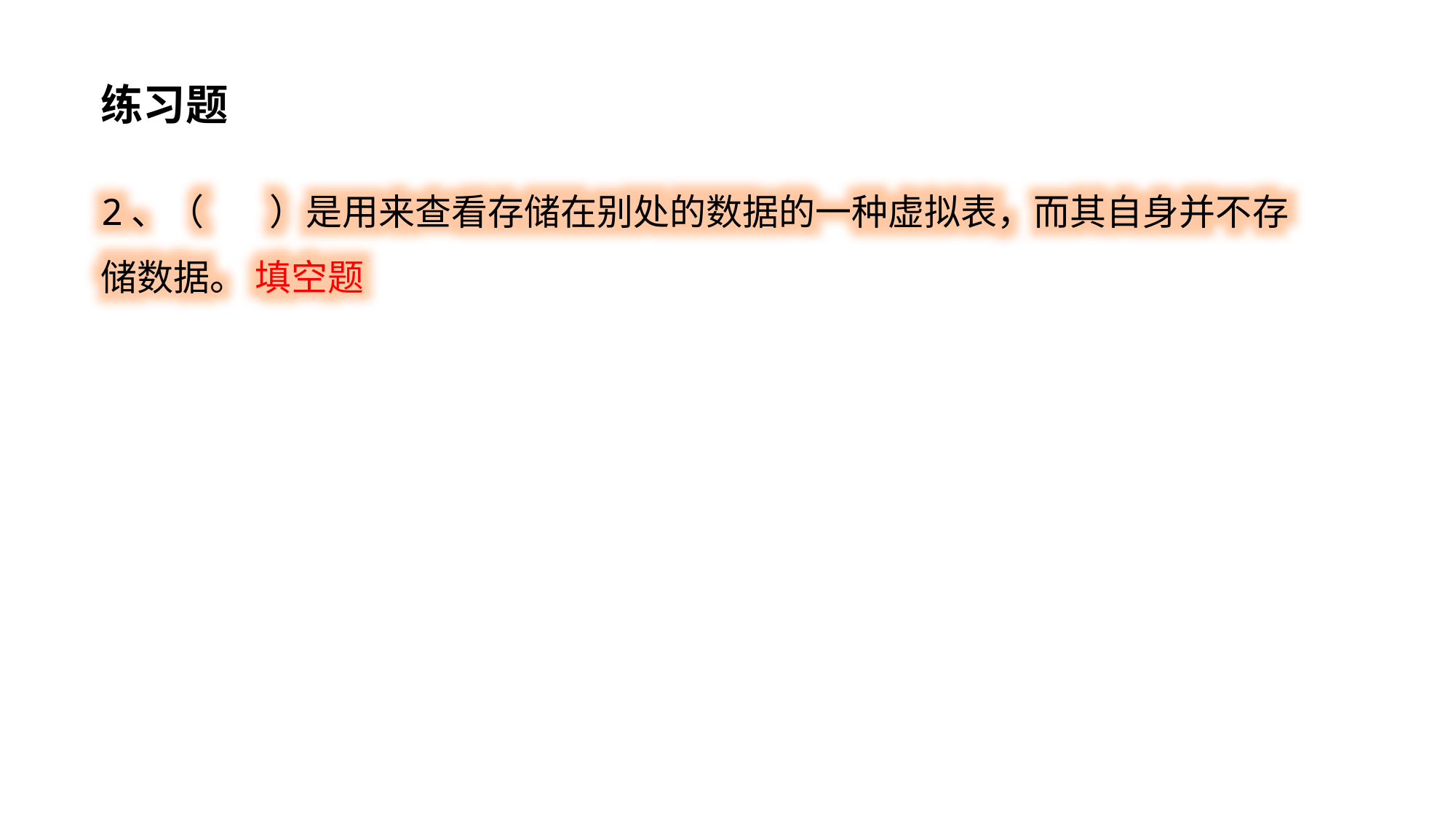

练习题
2、（        ）是用来查看存储在别处的数据的一种虚拟表，而其自身并不存储数据。 填空题